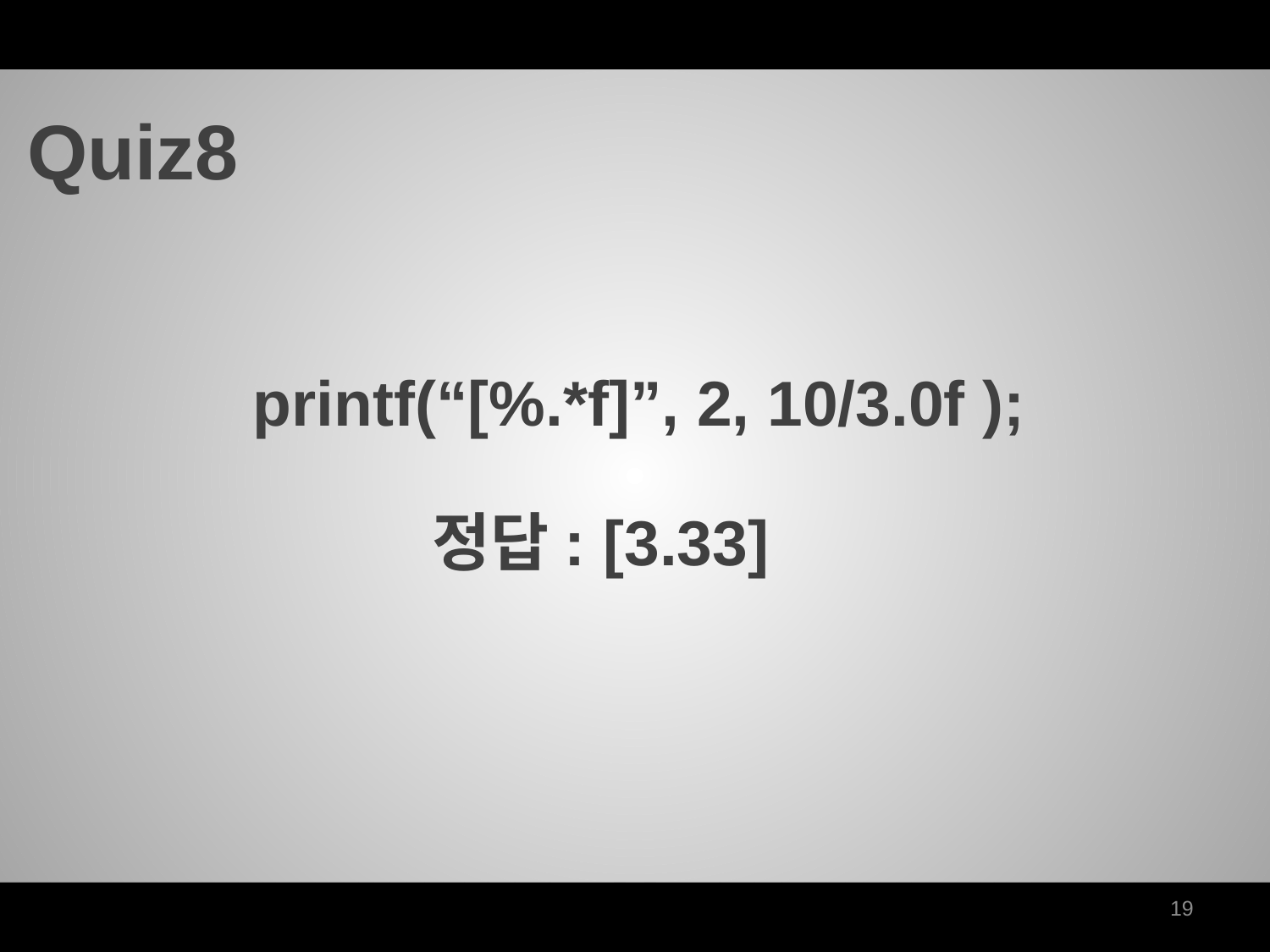

Quiz8
printf(“[%.*f]”, 2, 10/3.0f );
정답: [3.33]
19